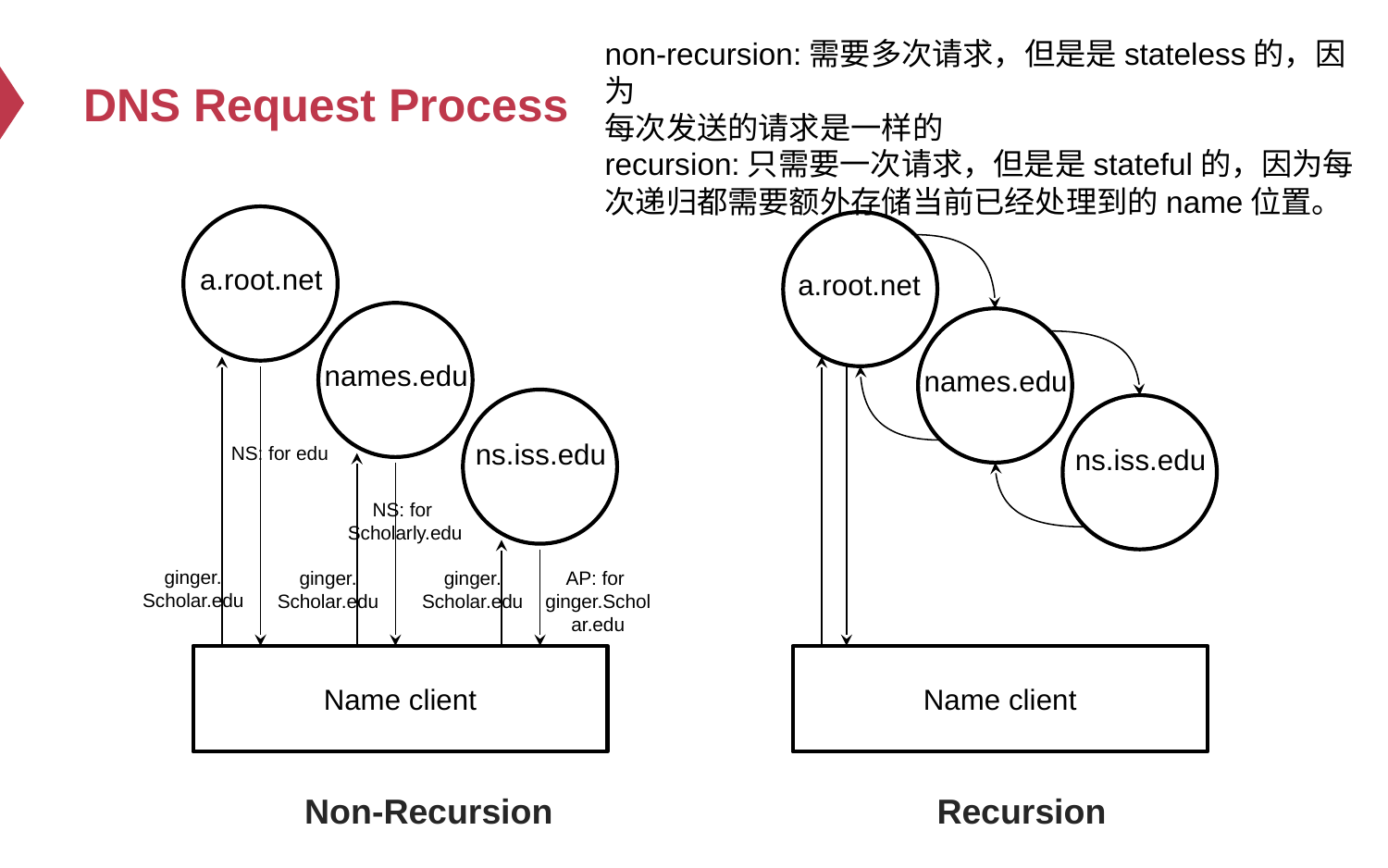

non-recursion:需要多次请求，但是是stateless的，因为
每次发送的请求是一样的
recursion:只需要一次请求，但是是stateful的，因为每次递归都需要额外存储当前已经处理到的name位置。
# DNS Request Process

a.root.net
a.root.net

names.edu
names.edu

ns.iss.edu
NS: for edu
ns.iss.edu
NS: for
Scholarly.edu
ginger.
Scholar.edu
ginger.
Scholar.edu
ginger.
Scholar.edu
AP: for
ginger.Scholar.edu
Name client
Name client
Non-Recursion
Recursion
22